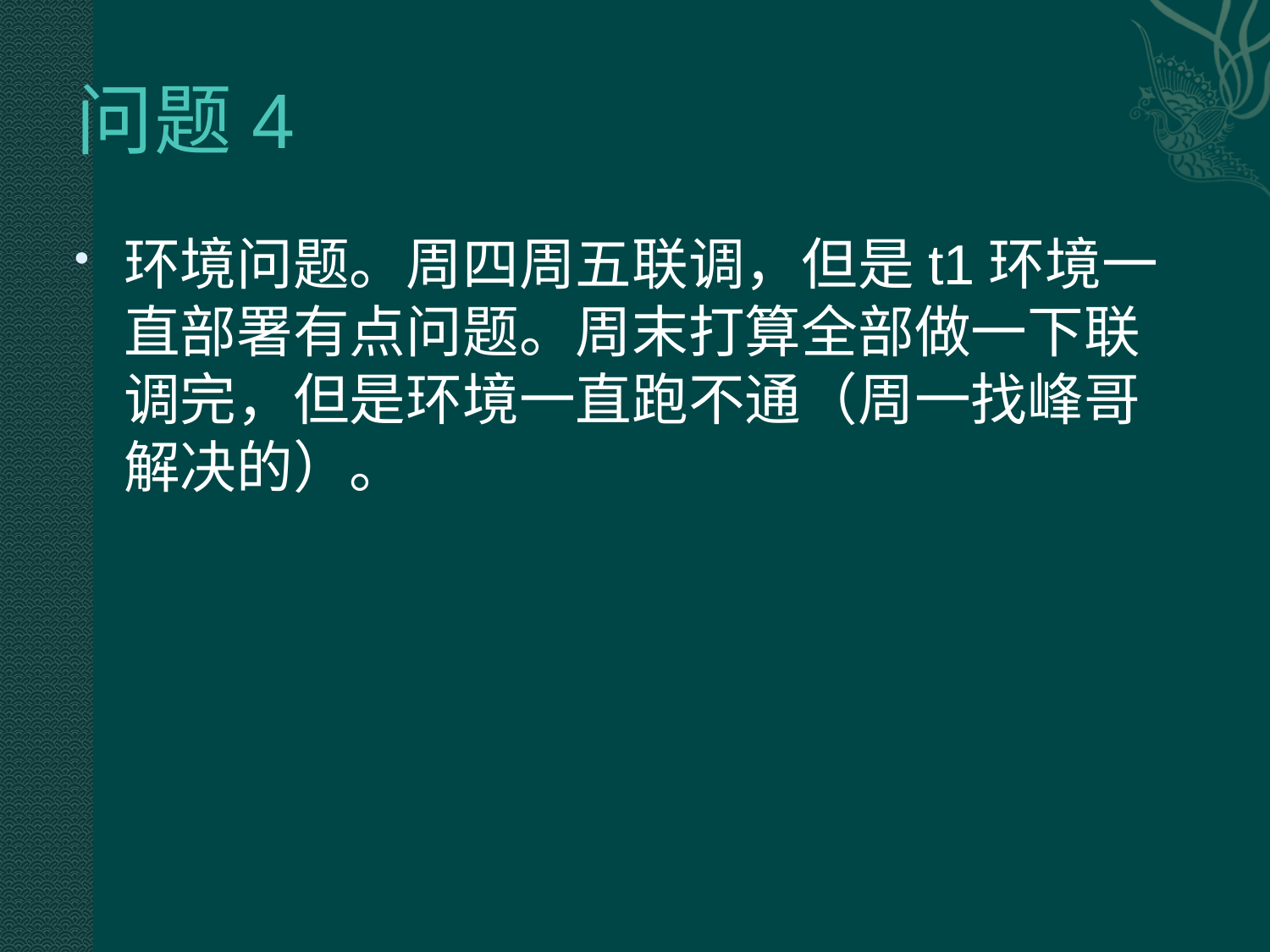

# 问题4
环境问题。周四周五联调，但是t1环境一直部署有点问题。周末打算全部做一下联调完，但是环境一直跑不通（周一找峰哥解决的）。